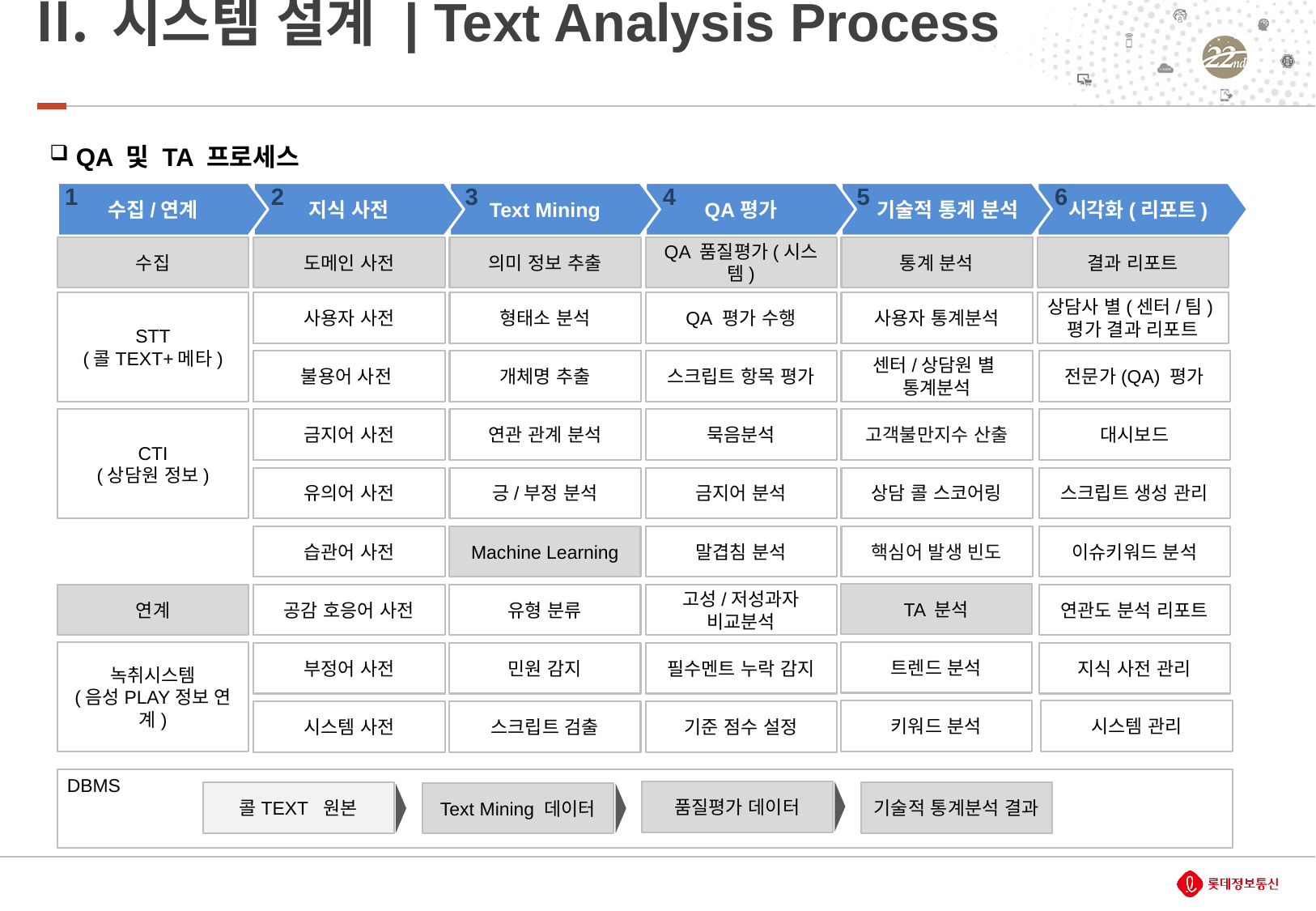

# 시스템 설계 | Text Analysis Process
 QA 및 TA 프로세스
1
2
3
4
5
6
수집/연계
지식 사전
Text Mining
QA평가
   기술적 통계 분석
 시각화(리포트)
수집
도메인 사전
의미 정보 추출
QA 품질평가(시스템)
통계 분석
결과 리포트
사용자 사전
형태소 분석
QA 평가 수행
사용자 통계분석
상담사 별(센터/팀)
평가 결과 리포트
STT
(콜TEXT+메타)
불용어 사전
개체명 추출
스크립트 항목 평가
센터/상담원 별
통계분석
전문가(QA) 평가
CTI
(상담원 정보)
금지어 사전
연관 관계 분석
묵음분석
고객불만지수 산출
대시보드
유의어 사전
긍/부정 분석
금지어 분석
상담 콜 스코어링
스크립트 생성 관리
습관어 사전
Machine Learning
말겹침 분석
핵심어 발생 빈도
이슈키워드 분석
TA 분석
연계
공감 호응어 사전
유형 분류
고성/저성과자
비교분석
연관도 분석 리포트
트렌드 분석
녹취시스템
(음성PLAY정보 연계)
부정어 사전
민원 감지
필수멘트 누락 감지
지식 사전 관리
키워드 분석
시스템 관리
시스템 사전
스크립트 검출
기준 점수 설정
DBMS
품질평가 데이터

콜TEXT  원본
기술적 통계분석 결과
Text Mining 데이터